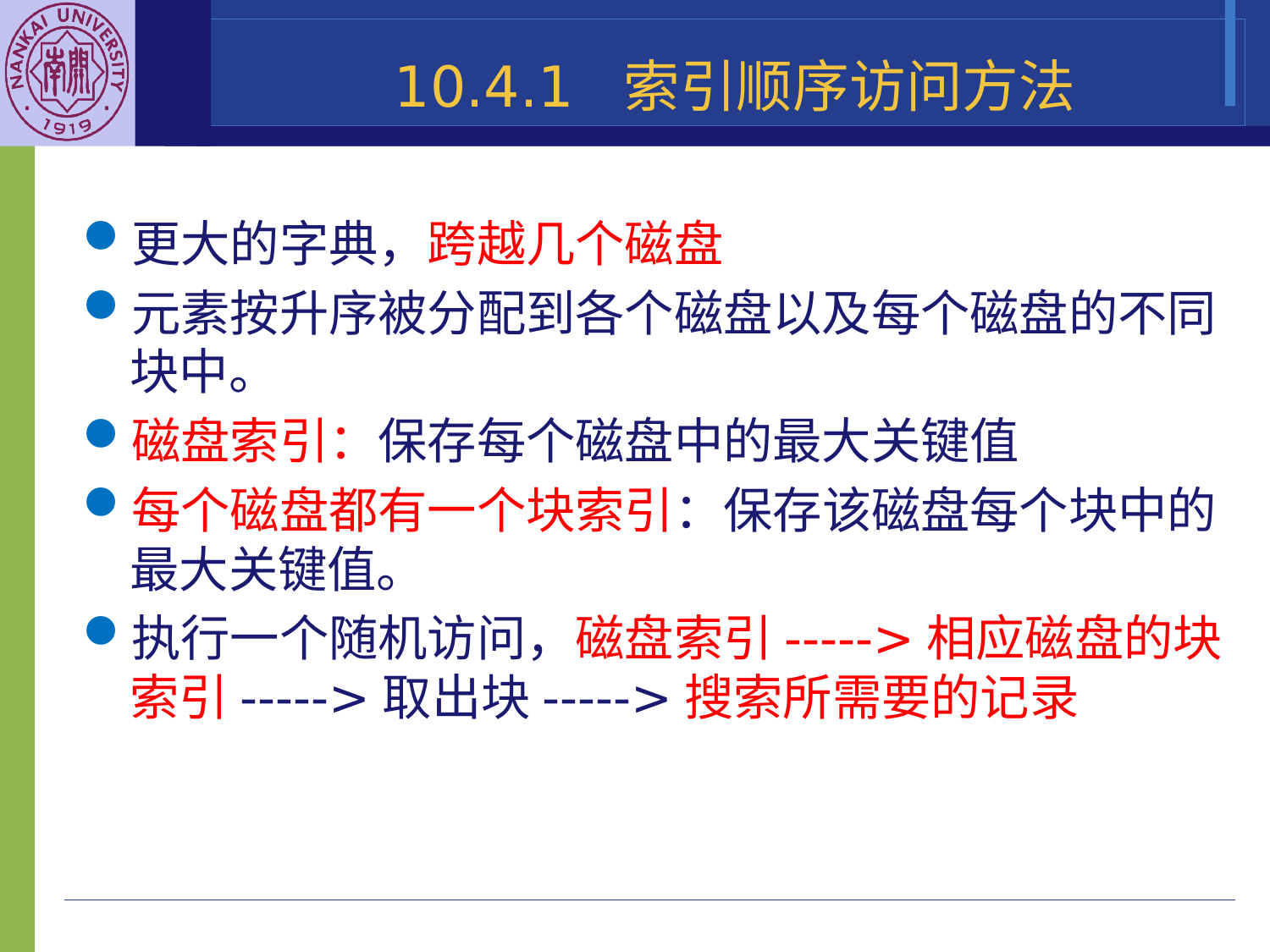

10.4.1  索引顺序访问方法
更大的字典，跨越几个磁盘
元素按升序被分配到各个磁盘以及每个磁盘的不同块中。
磁盘索引：保存每个磁盘中的最大关键值
每个磁盘都有一个块索引：保存该磁盘每个块中的最大关键值。
执行一个随机访问，磁盘索引----->相应磁盘的块索引----->取出块----->搜索所需要的记录
43